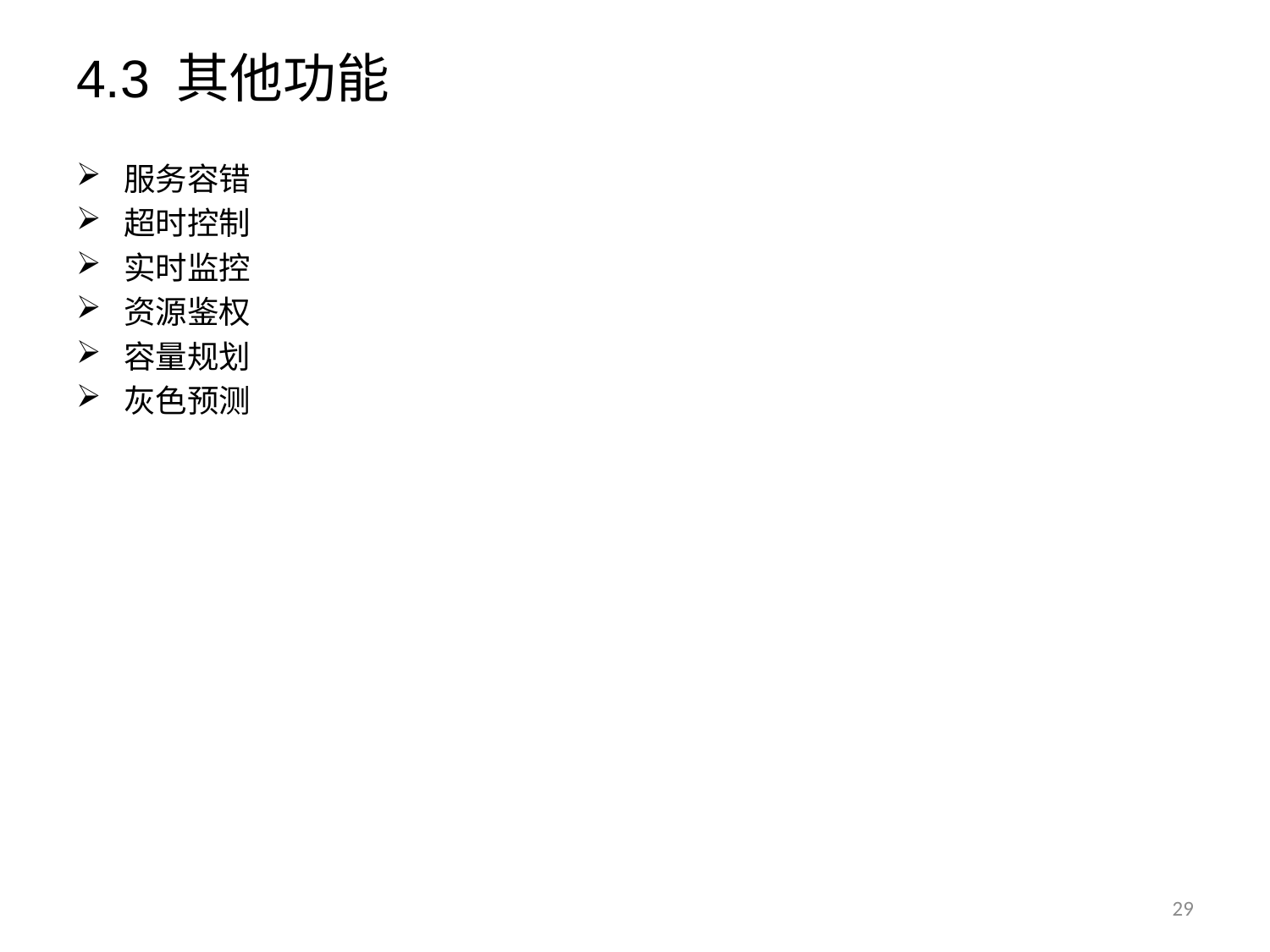

# 4.3 其他功能
服务容错
超时控制
实时监控
资源鉴权
容量规划
灰色预测
29